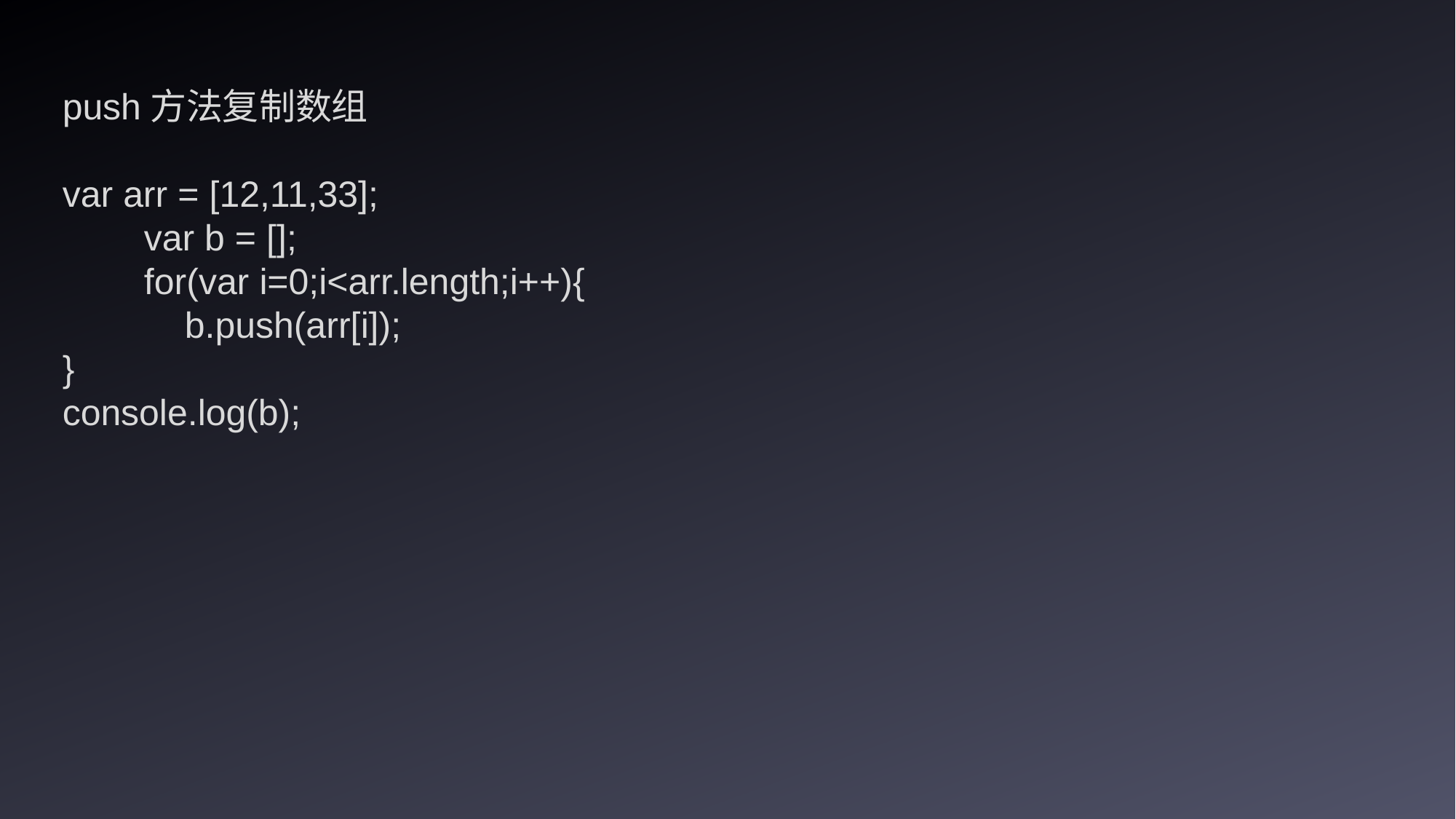

push方法复制数组

var arr = [12,11,33];
        var b = [];
        for(var i=0;i<arr.length;i++){
            b.push(arr[i]);
}
console.log(b);